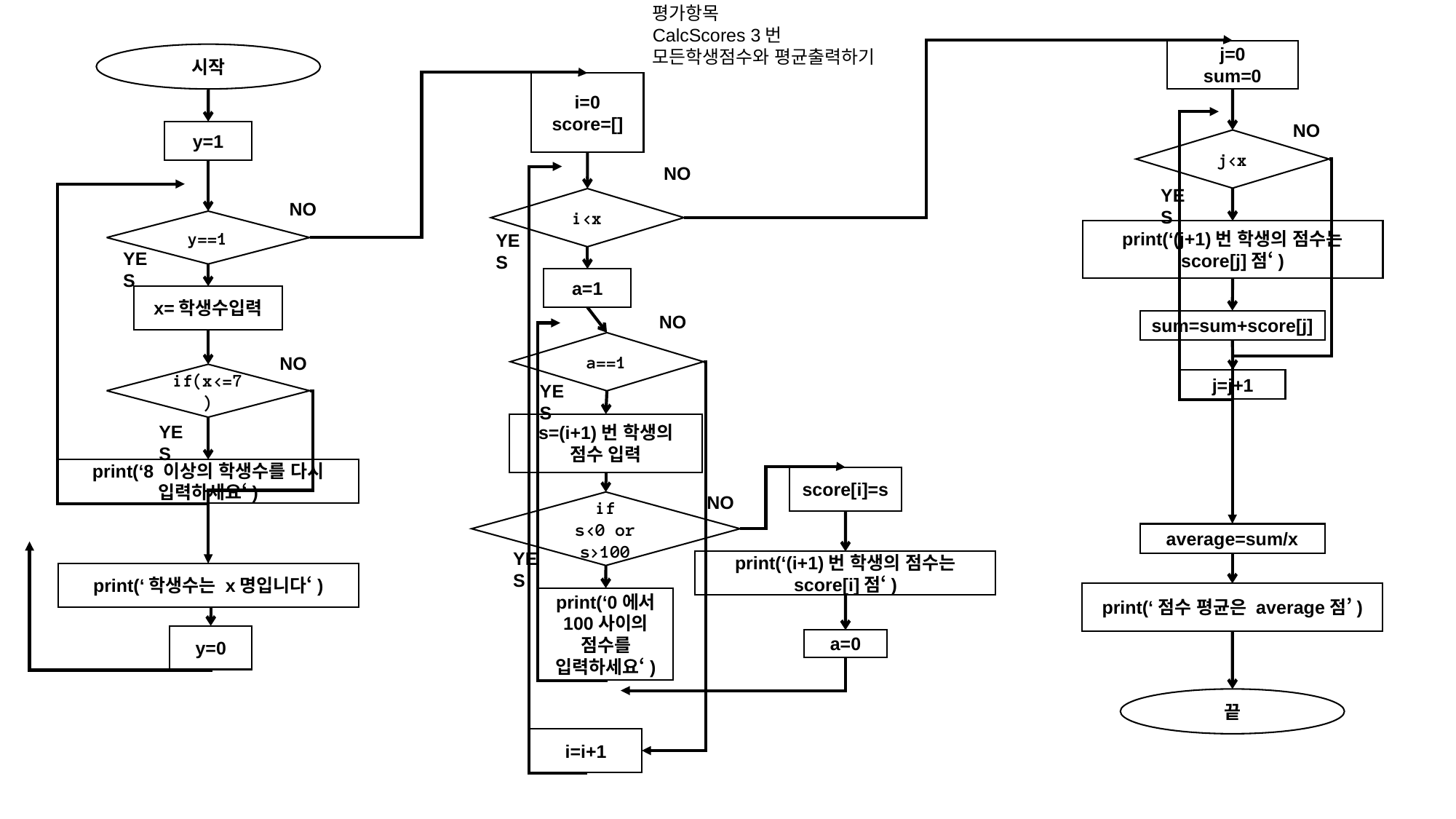

평가항목
CalcScores 3번
모든학생점수와 평균출력하기
j=0
sum=0
시작
i=0
score=[]
NO
y=1
j<x
NO
YES
i<x
NO
y==1
print(‘(j+1)번 학생의 점수는 score[j]점‘)
YES
YES
a=1
x=학생수입력
NO
sum=sum+score[j]
a==1
NO
if(x<=7)
j=j+1
YES
s=(i+1)번 학생의 점수 입력
YES
print(‘8 이상의 학생수를 다시 입력하세요‘)
score[i]=s
NO
if
s<0 or s>100
average=sum/x
YES
print(‘(i+1)번 학생의 점수는 score[i]점‘)
print(‘학생수는 x명입니다‘)
print(‘점수 평균은 average점’)
print(‘0에서 100사이의 점수를 입력하세요‘)
y=0
a=0
끝
i=i+1